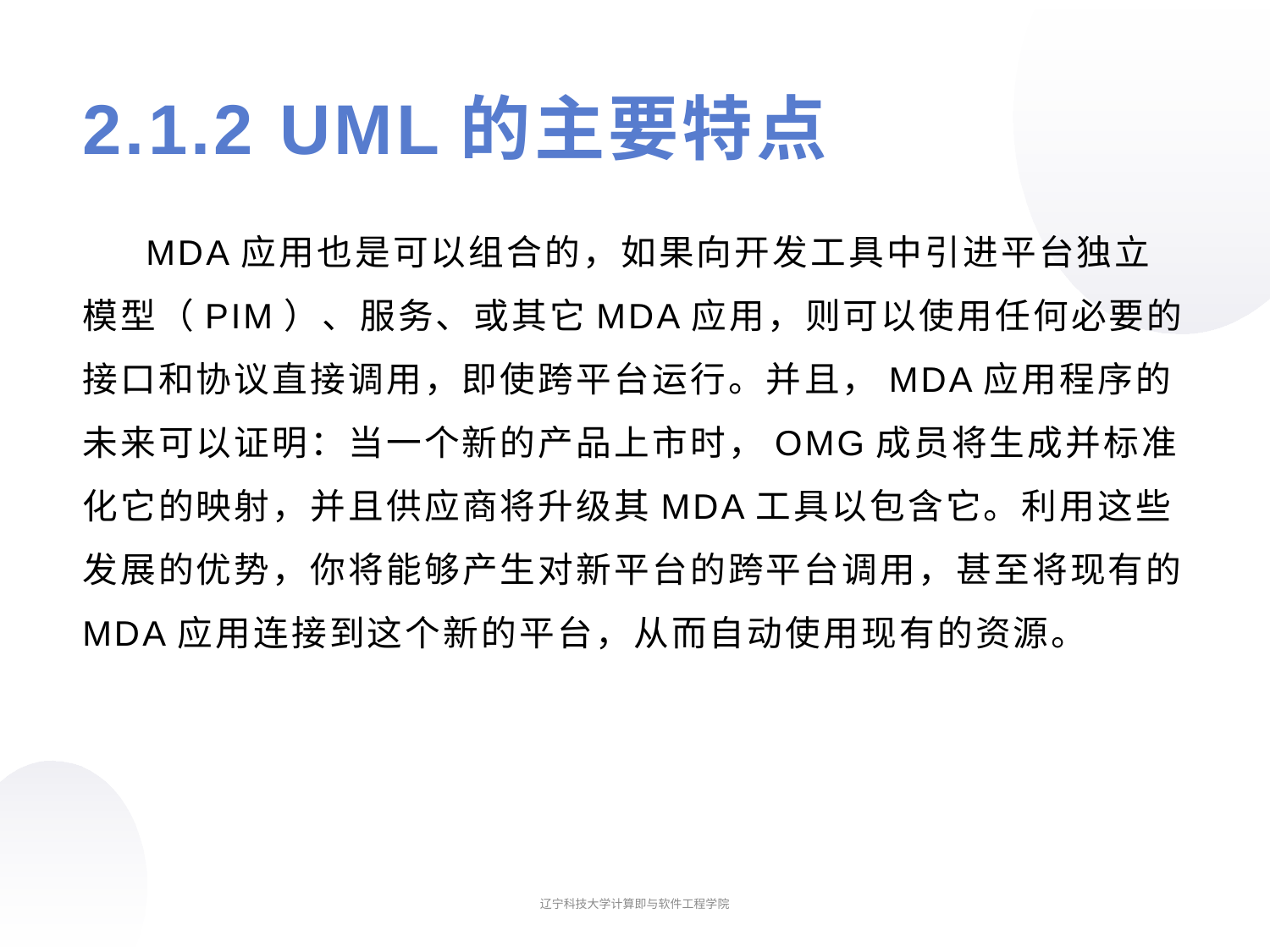

# 2.1.2 UML的主要特点
MDA应用也是可以组合的，如果向开发工具中引进平台独立模型（PIM）、服务、或其它MDA应用，则可以使用任何必要的接口和协议直接调用，即使跨平台运行。并且，MDA应用程序的未来可以证明：当一个新的产品上市时，OMG成员将生成并标准化它的映射，并且供应商将升级其MDA工具以包含它。利用这些发展的优势，你将能够产生对新平台的跨平台调用，甚至将现有的MDA应用连接到这个新的平台，从而自动使用现有的资源。

辽宁科技大学计算即与软件工程学院
19